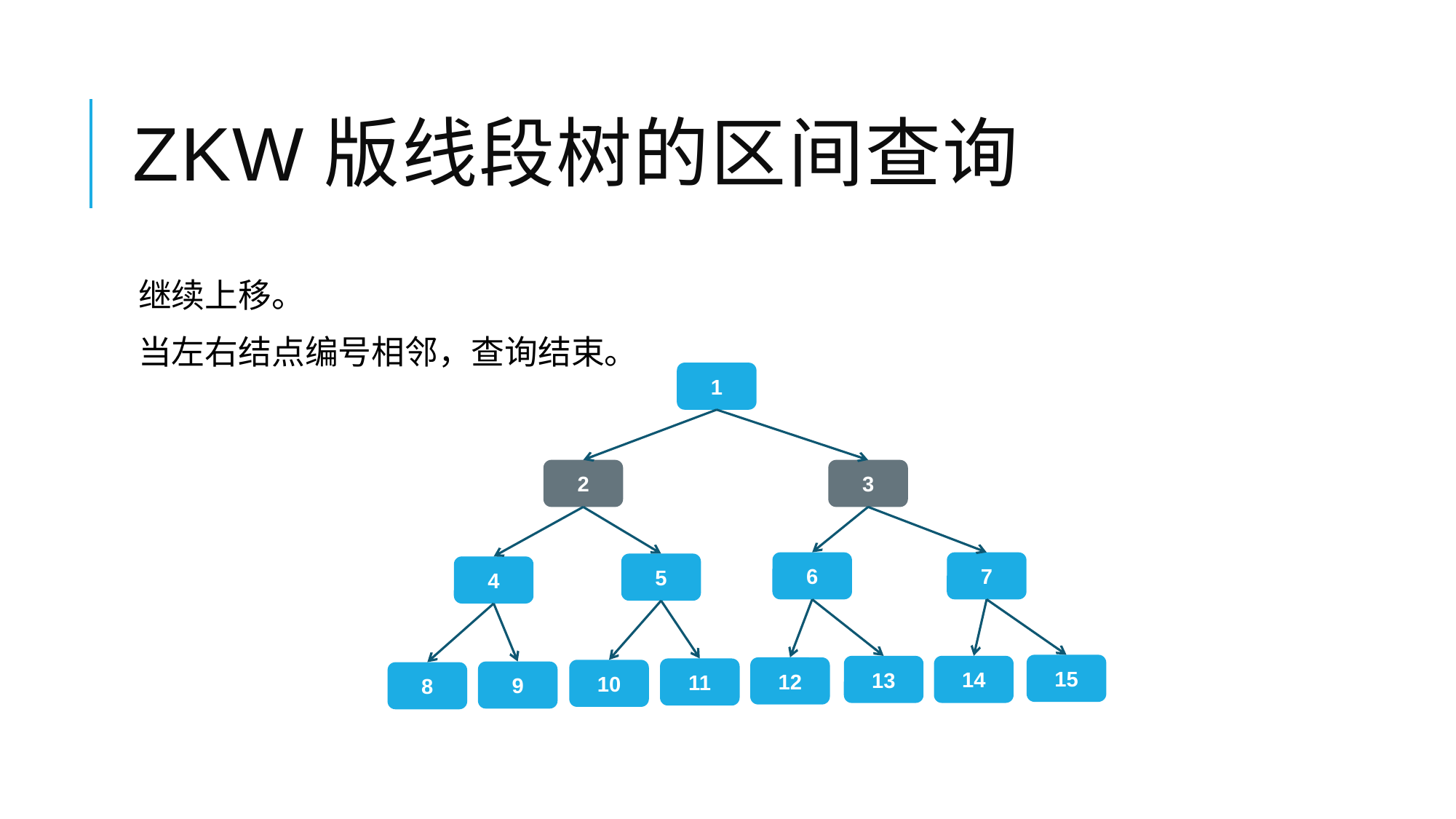

# ZKW版线段树的区间查询
继续上移。
当左右结点编号相邻，查询结束。
1
2
3
7
6
5
4
15
14
13
12
11
10
9
8